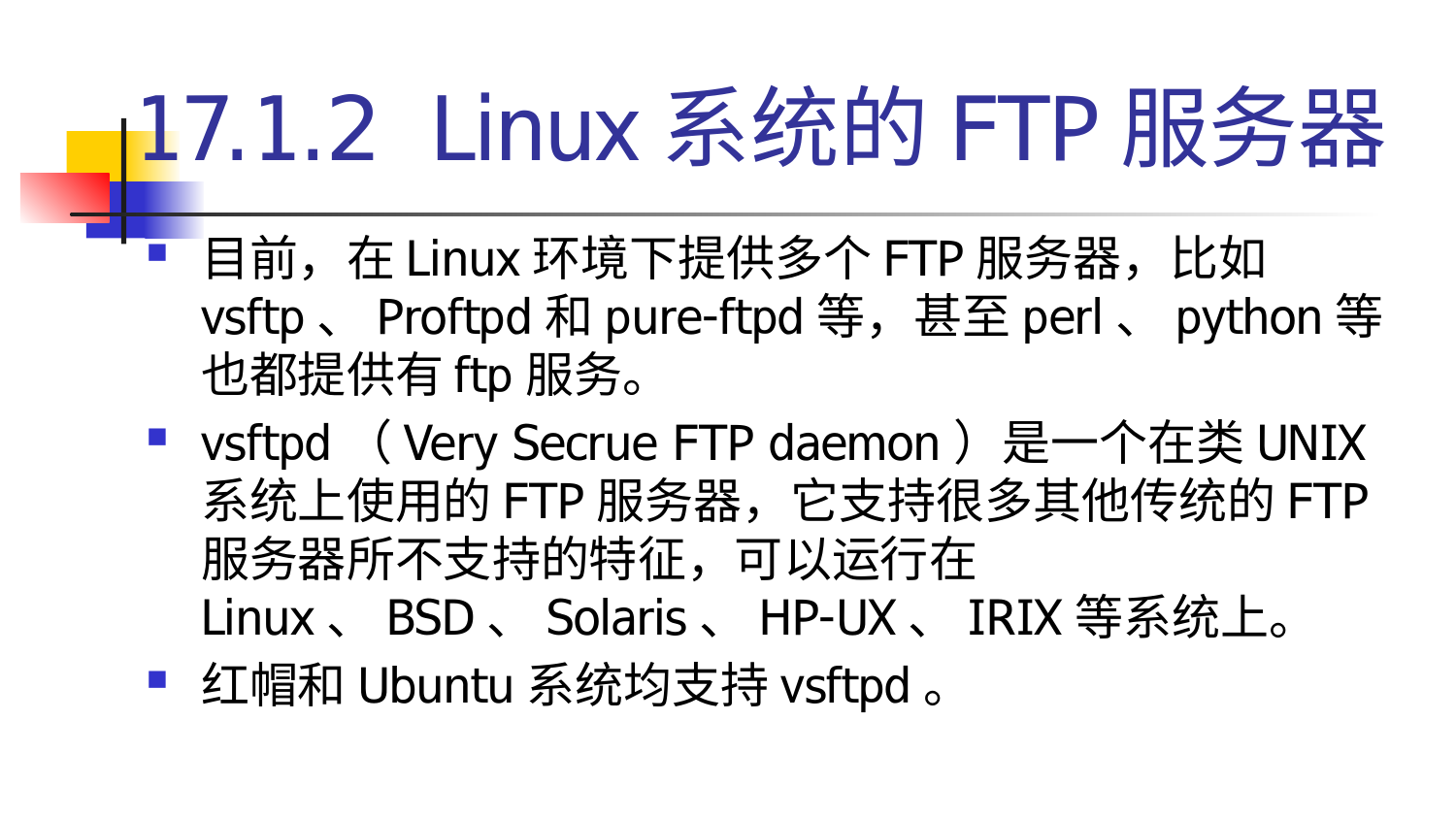

# 17.1.2  Linux系统的FTP服务器
目前，在Linux环境下提供多个FTP服务器，比如vsftp、Proftpd和pure-ftpd等，甚至perl、python等也都提供有ftp服务。
vsftpd（Very Secrue FTP daemon）是一个在类UNIX系统上使用的FTP服务器，它支持很多其他传统的FTP服务器所不支持的特征，可以运行在Linux、BSD、Solaris、HP-UX、IRIX等系统上。
红帽和Ubuntu系统均支持vsftpd。